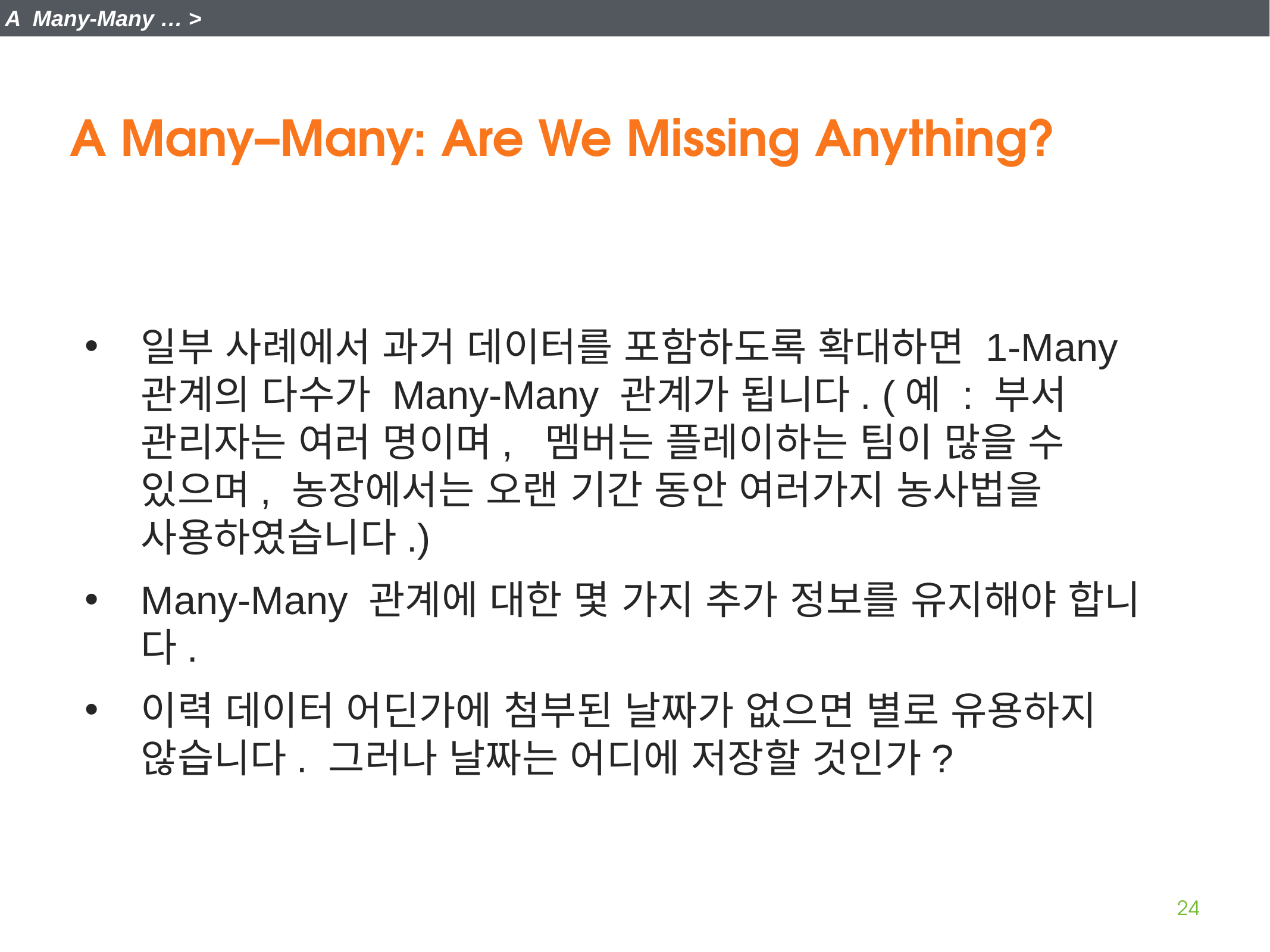

A  Many-Many … >
# A Many–Many: Are We Missing Anything?
일부 사례에서 과거 데이터를 포함하도록 확대하면 1-Many 관계의 다수가 Many-Many 관계가 됩니다. (예 : 부서 관리자는 여러 명이며,  멤버는 플레이하는 팀이 많을 수 있으며, 농장에서는 오랜 기간 동안 여러가지 농사법을  사용하였습니다.)
Many-Many 관계에 대한 몇 가지 추가 정보를 유지해야 합니다.
이력 데이터 어딘가에 첨부된 날짜가 없으면 별로 유용하지 않습니다. 그러나 날짜는 어디에 저장할 것인가?
24